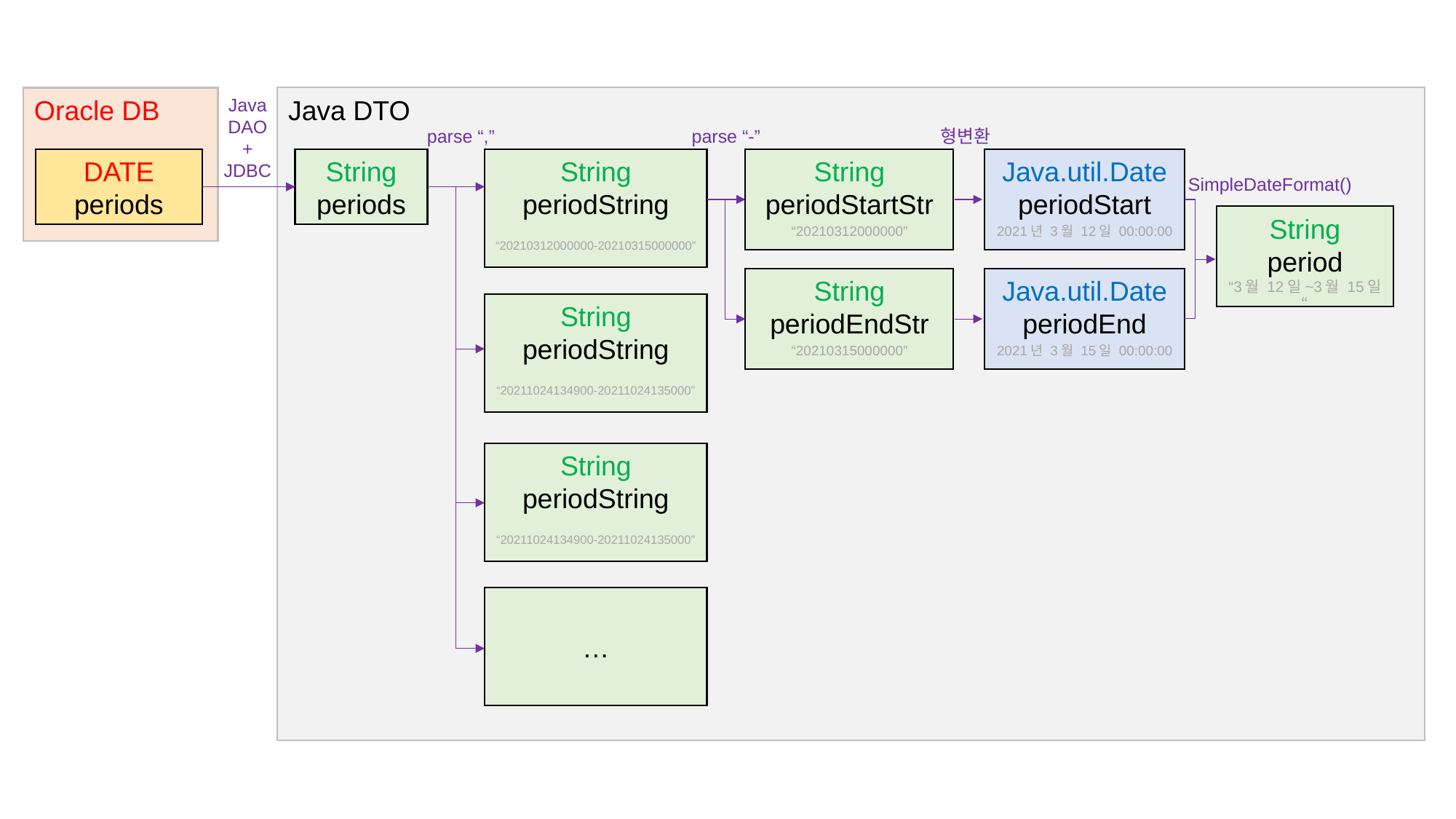

Oracle DB
Java DTO
Java
DAO
+
JDBC
parse “,”
parse “-”
형변환
String
periodString
“20210312000000-20210315000000”
String
periodStartStr
“20210312000000”
Java.util.Date
periodStart
2021년 3월 12일 00:00:00
Java.util.Date
periodEnd
2021년 3월 15일 00:00:00
DATE
periods
String
periods
SimpleDateFormat()
String
period
“3월 12일~3월 15일“
String
periodEndStr
“20210315000000”
String
periodString

“20211024134900-20211024135000”
String
periodString

“20211024134900-20211024135000”
…